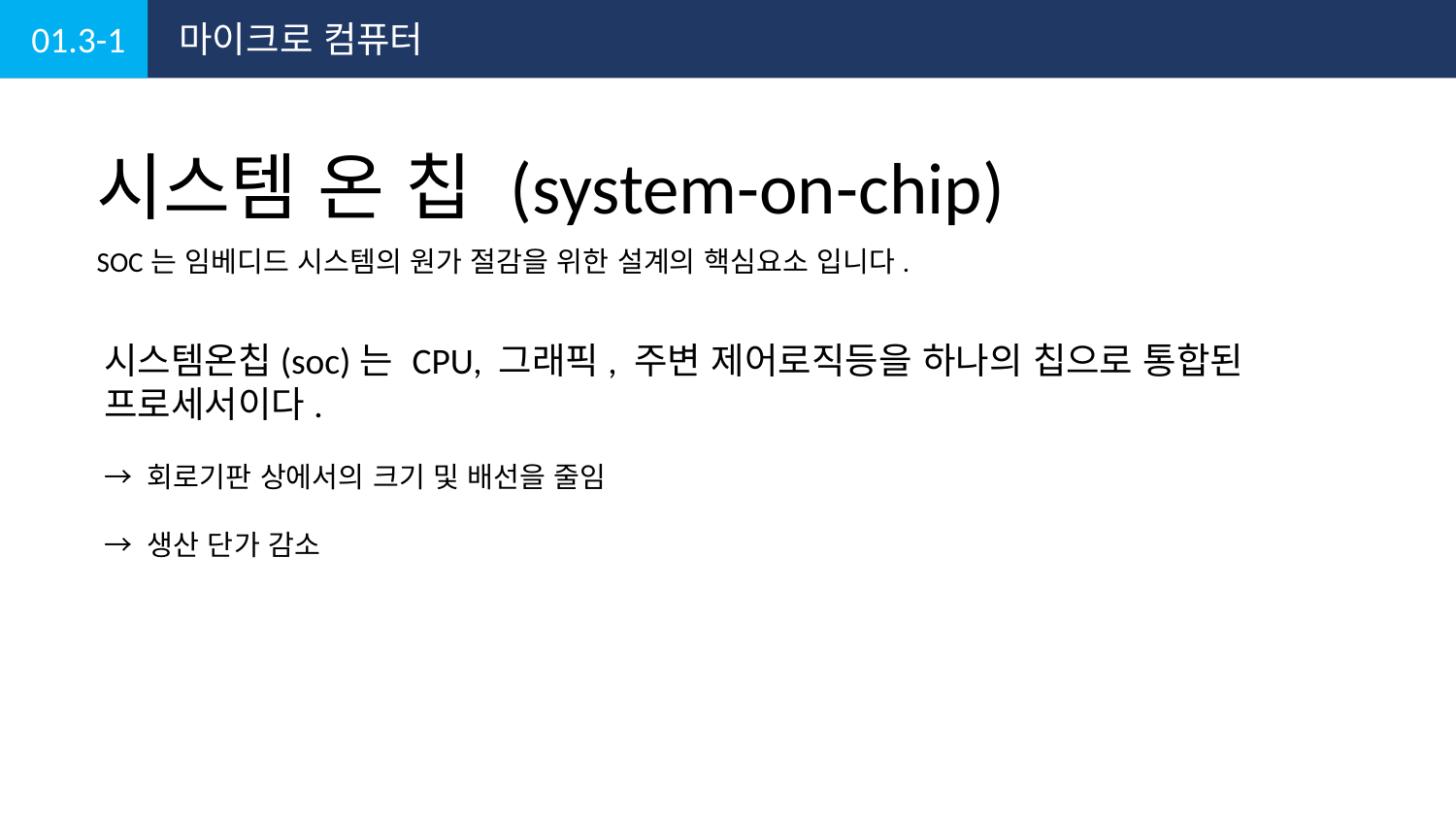

01.3-1
마이크로 컴퓨터
시스템 온 칩 (system-on-chip)
SOC는 임베디드 시스템의 원가 절감을 위한 설계의 핵심요소 입니다.
시스템온칩(soc)는 CPU, 그래픽, 주변 제어로직등을 하나의 칩으로 통합된 프로세서이다.

→ 회로기판 상에서의 크기 및 배선을 줄임

→ 생산 단가 감소